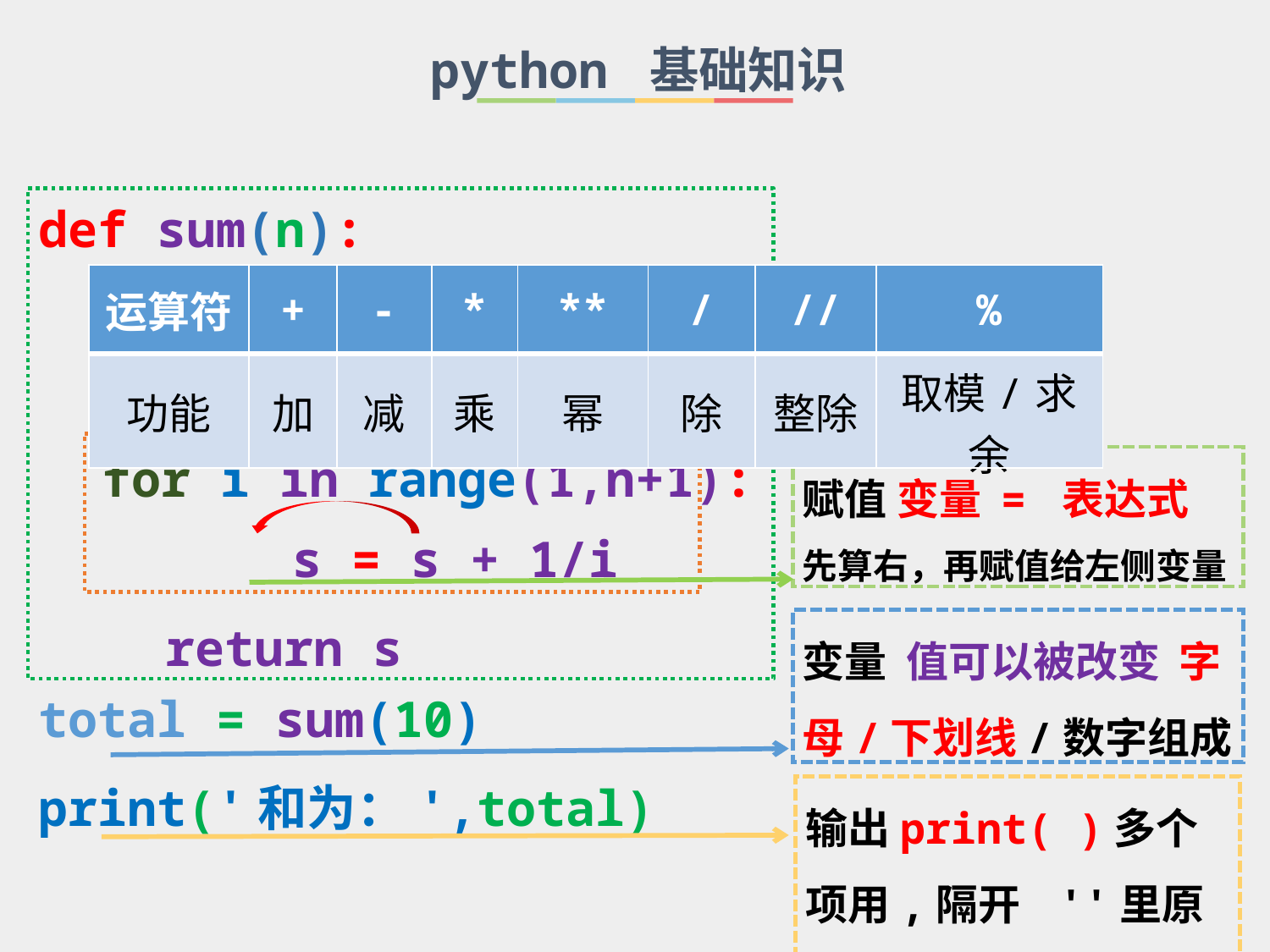

python 基础知识

def sum(n):
	#求1+1/2+1/3+···+1/n的和
s = 0
for i in range(1,n+1):
		s = s + 1/i
	return s
total = sum(10)
print('和为：',total)

| 运算符 | + | - | \* | \*\* | / | // | % |
| --- | --- | --- | --- | --- | --- | --- | --- |
| 功能 | 加 | 减 | 乘 | 幂 | 除 | 整除 | 取模/求余 |
赋值 变量 = 表达式  先算右，再赋值给左侧变量

变量  值可以被改变  字母/下划线/数字组成
输出print( )多个项用,隔开   ''里原样输出